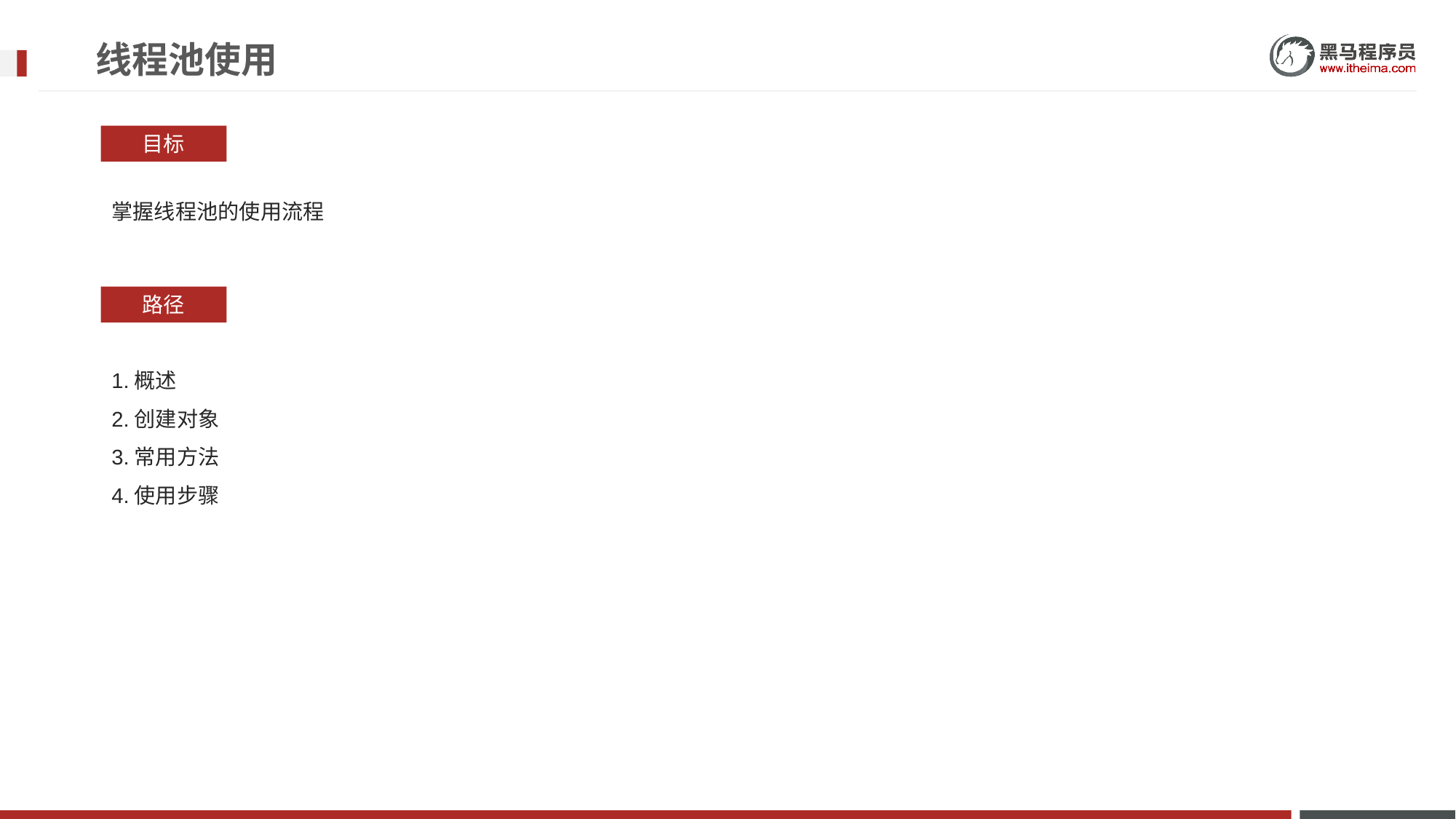

# 线程池使用
目标
掌握线程池的使用流程
路径
1.概述
2.创建对象
3.常用方法
4.使用步骤